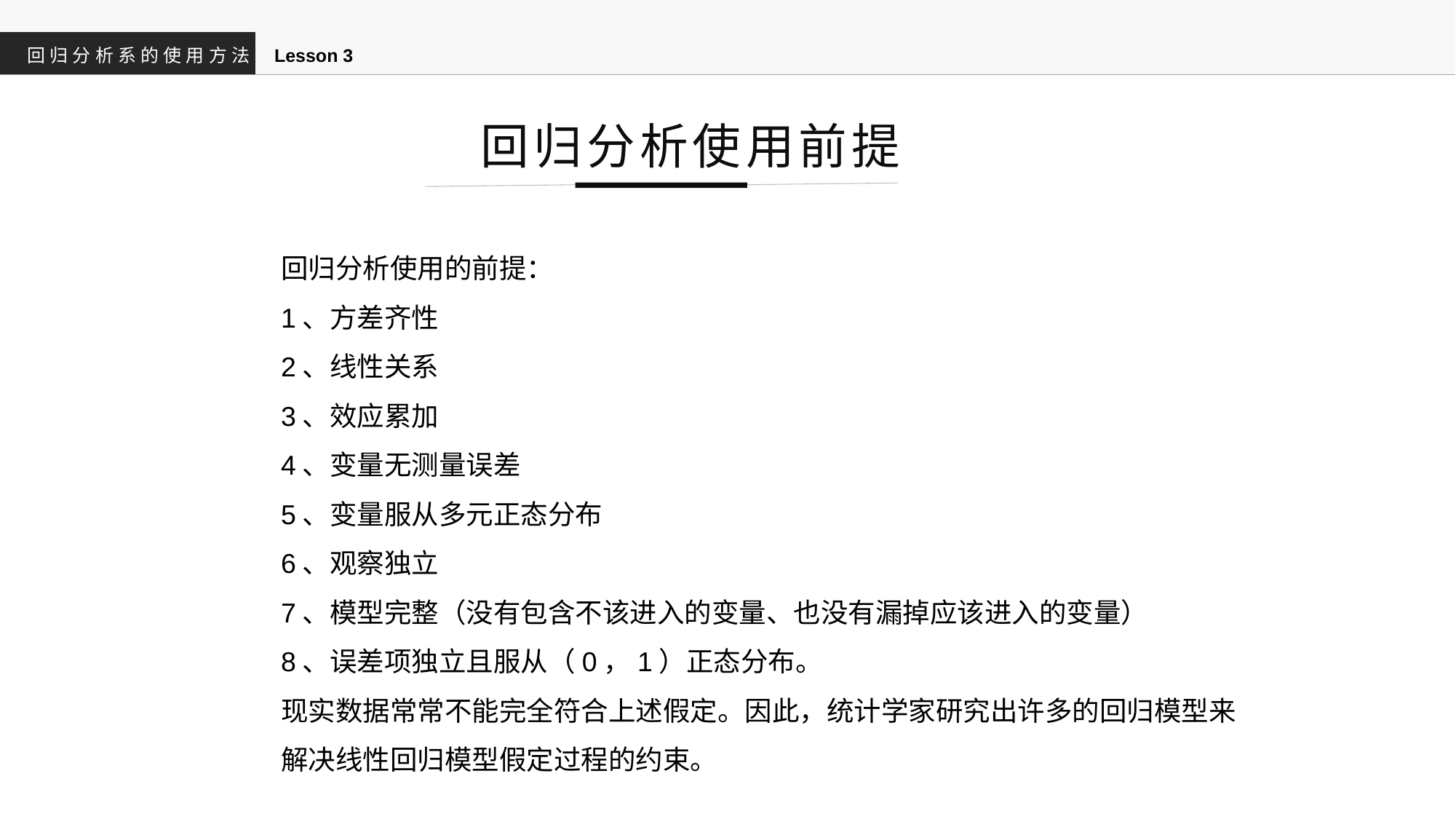

回归分析系的使用方法
Lesson 3
回归分析使用前提

回归分析使用的前提：
1、方差齐性
2、线性关系
3、效应累加
4、变量无测量误差
5、变量服从多元正态分布
6、观察独立
7、模型完整（没有包含不该进入的变量、也没有漏掉应该进入的变量）
8、误差项独立且服从（0，1）正态分布。
现实数据常常不能完全符合上述假定。因此，统计学家研究出许多的回归模型来解决线性回归模型假定过程的约束。